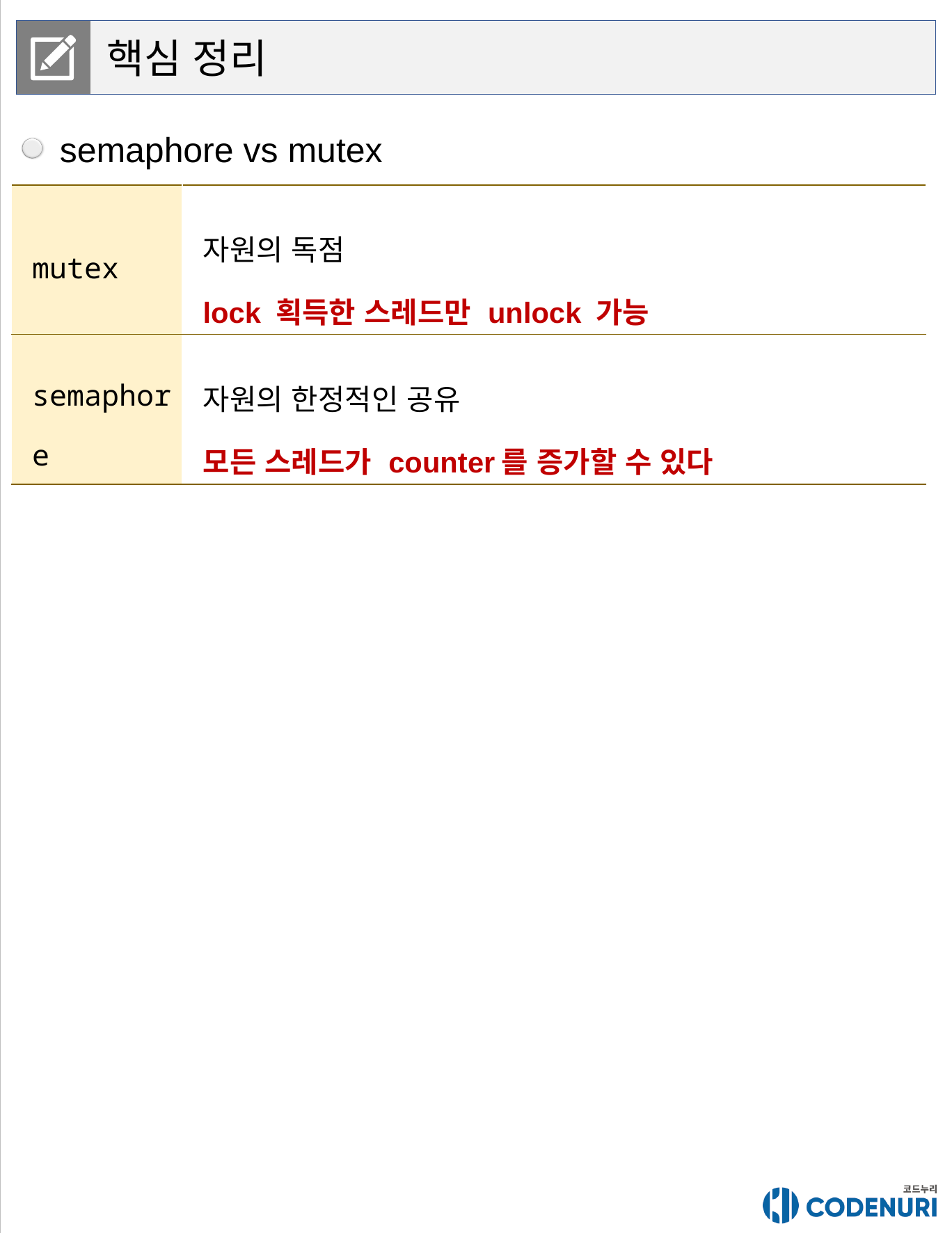

핵심 정리

semaphore vs mutex
| mutex | 자원의 독점 lock 획득한 스레드만 unlock 가능 |
| --- | --- |
| semaphore | 자원의 한정적인 공유 모든 스레드가 counter를 증가할 수 있다 |